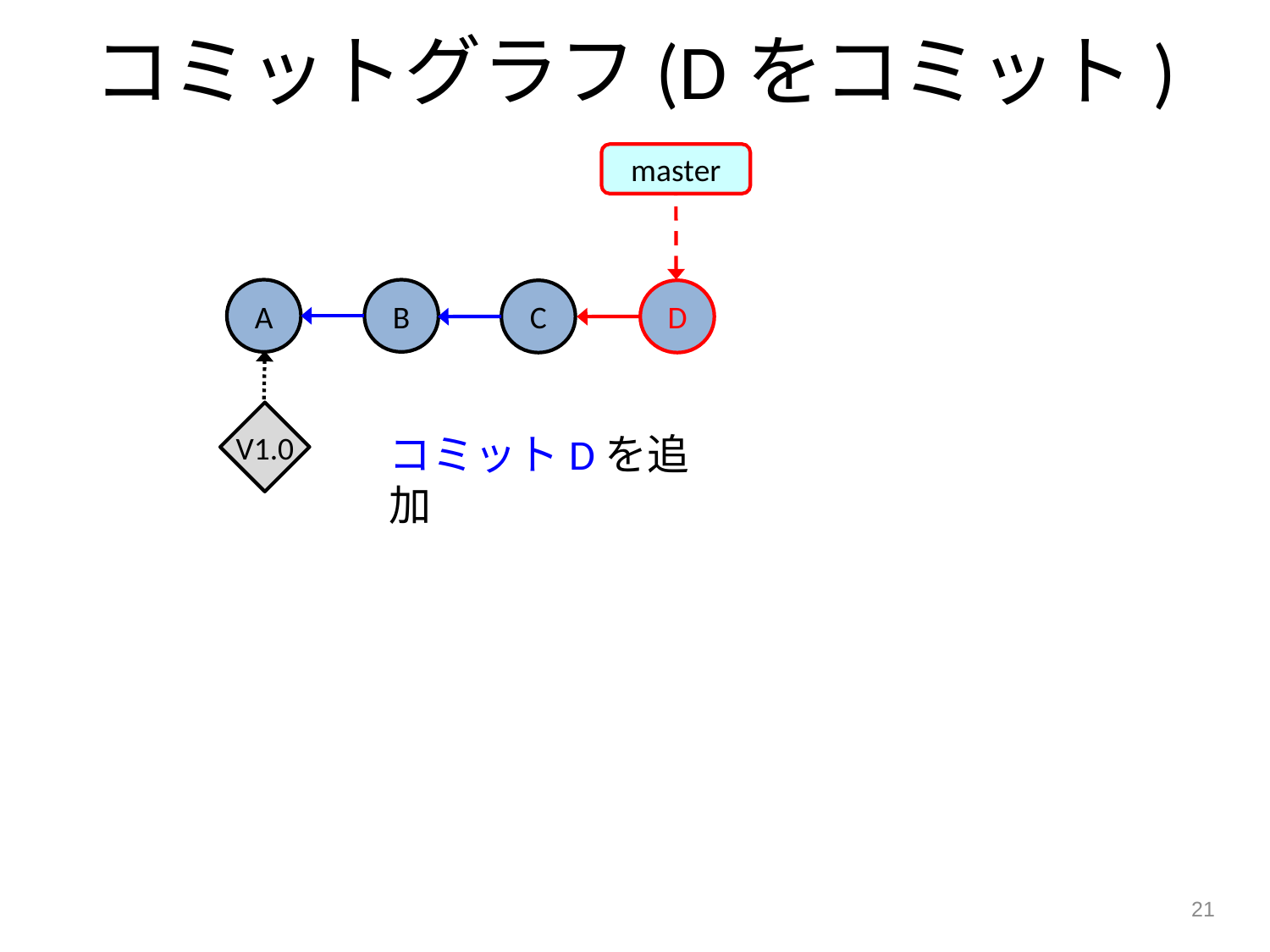

コミットグラフ(Dをコミット)
master
A
B
C
D

コミットDを追加
V1.0
21